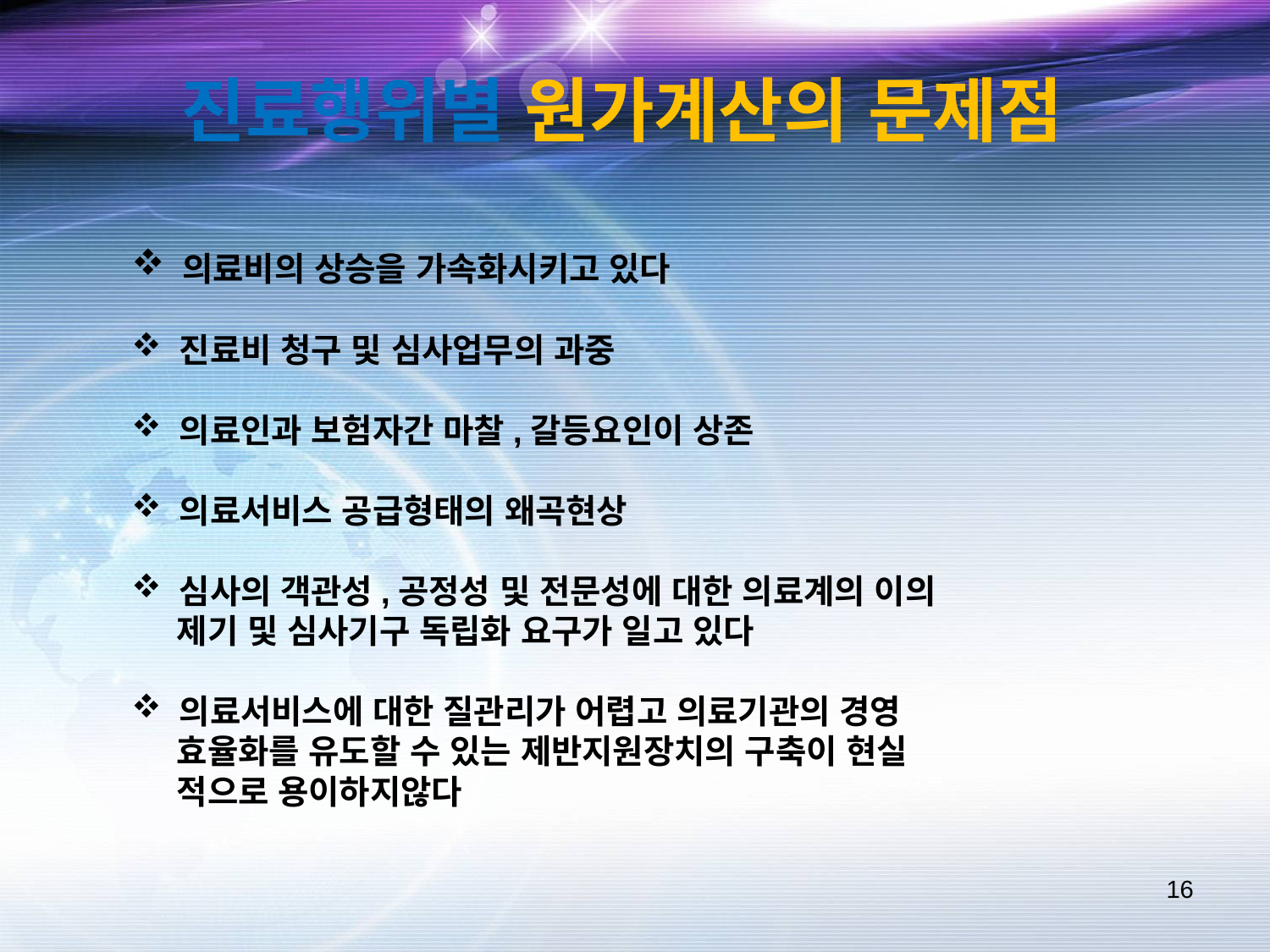

진료행위별 원가계산의 문제점
 의료비의 상승을 가속화시키고 있다

 진료비 청구 및 심사업무의 과중

 의료인과 보험자간 마찰,갈등요인이 상존

 의료서비스 공급형태의 왜곡현상

 심사의 객관성,공정성 및 전문성에 대한 의료계의 이의
    제기 및 심사기구 독립화 요구가 일고 있다

 의료서비스에 대한 질관리가 어렵고 의료기관의 경영
    효율화를 유도할 수 있는 제반지원장치의 구축이 현실
    적으로 용이하지않다
16